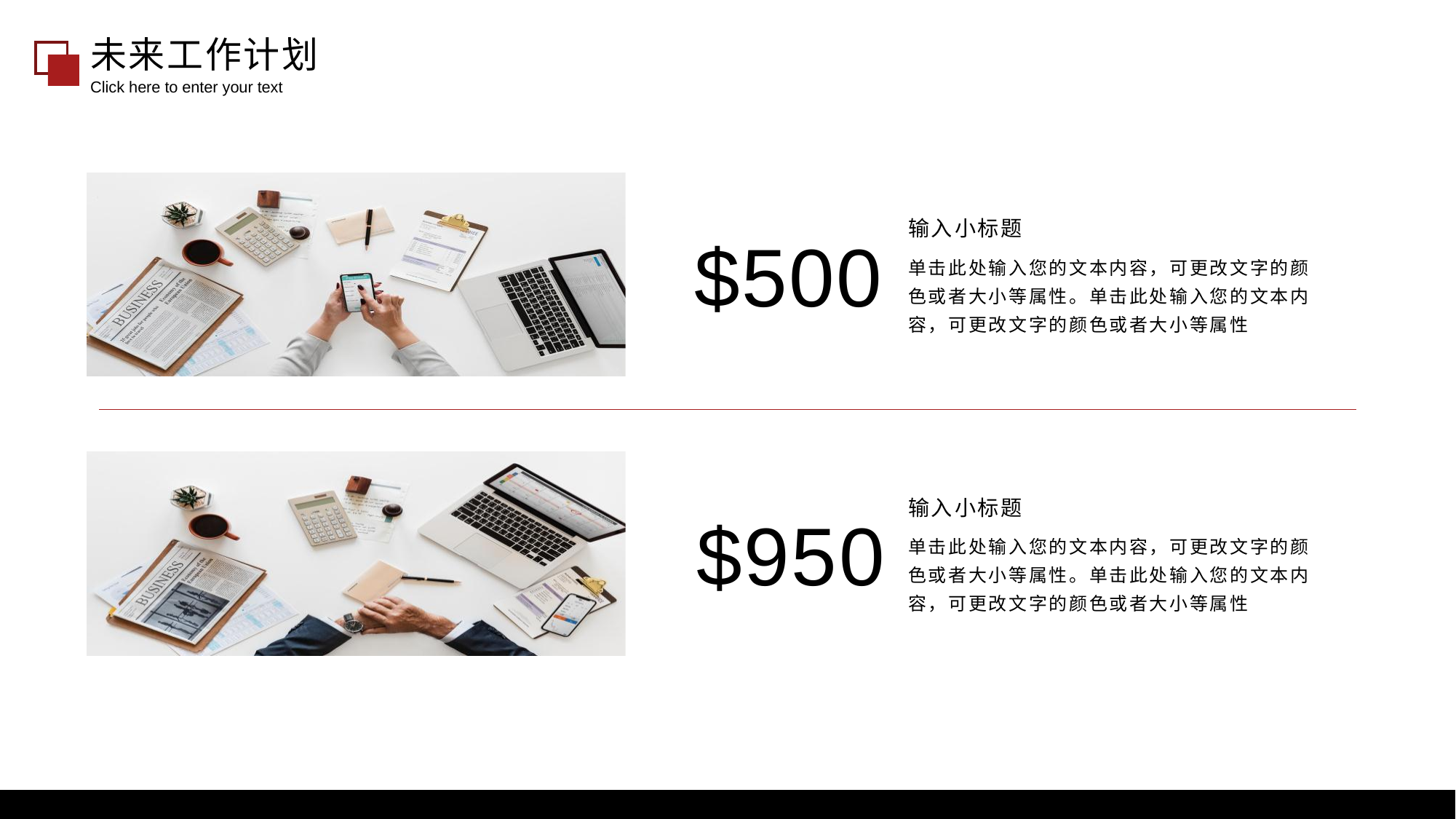

未来工作计划
Click here to enter your text

输入小标题
单击此处输入您的文本内容，可更改文字的颜色或者大小等属性。单击此处输入您的文本内容，可更改文字的颜色或者大小等属性
$500

输入小标题
单击此处输入您的文本内容，可更改文字的颜色或者大小等属性。单击此处输入您的文本内容，可更改文字的颜色或者大小等属性
$950